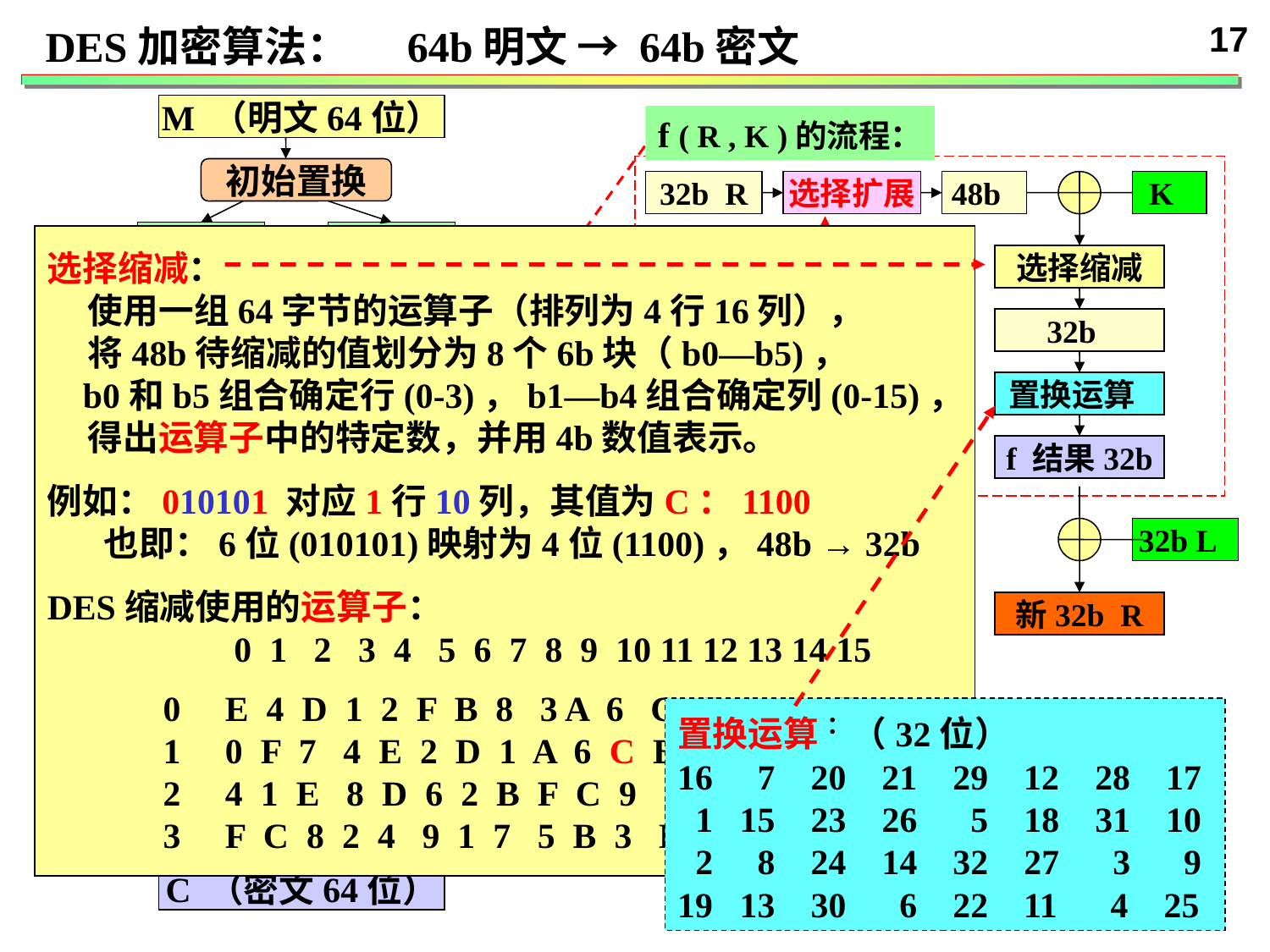

17
DES加密算法：     64b明文 → 64b密文

M （明文64位）

初始置换

32b L0
32b R0

K1 (48b)

L1 = R0
R1=L0⊕f(R0,K1)
K2

L2 = R1
R2=L1⊕f(R1,K2)

K3

L3 = R2
R3=L2⊕f(R2,K3)
………….
L15 = R14
R15=L14⊕f(R14,K15)

K16

L16 = R15
R16=L15⊕f(R15,K16)

逆置换

C （密文64位）
f ( R , K )的流程：

32b  R
选择扩展
48b

K

      选择扩展
       32b → 48b
 32 01 02 03 04 05
 04 05 06 07 08 09
 08 09 10 11 12 13
 12 13 14 15 16 17
 16 17 18 19 20 21
 20 21 22 23 24 25
 24 25 26 27 28 29
 28 29 30 31 32 01
选择缩减：
    使用一组64字节的运算子（排列为4行16列），
    将48b待缩减的值划分为8个6b块（b0—b5)，
    b0和b5组合确定行(0-3)，b1—b4组合确定列(0-15)，
    得出运算子中的特定数，并用4b数值表示。

例如：010101 对应1行10列，其值为C：1100
      也即：6位(010101)映射为4位(1100)，48b → 32b

DES缩减使用的运算子：
                     0  1   2   3  4   5  6  7  8  9  10 11 12 13 14 15

             0     E  4  D  1  2  F  B  8   3 A  6   C   5   9   0   7
             1     0  F  7   4  E  2  D  1  A  6  C  B   9   5   3   8
             2     4  1  E   8  D  6  2  B  F  C  9   7   3  A   5   0
             3     F  C  8  2  4   9  1  7   5  B  3   E  A   0   6  D

选择缩减

32b

置换运算

置换运算 ：（32位）
16     7    20    21    29    12    28    17
  1   15    23    26      5    18    31    10
  2     8    24    14    32    27      3      9
19   13    30      6    22    11      4    25

f 结果32b

32b L

新32b  R